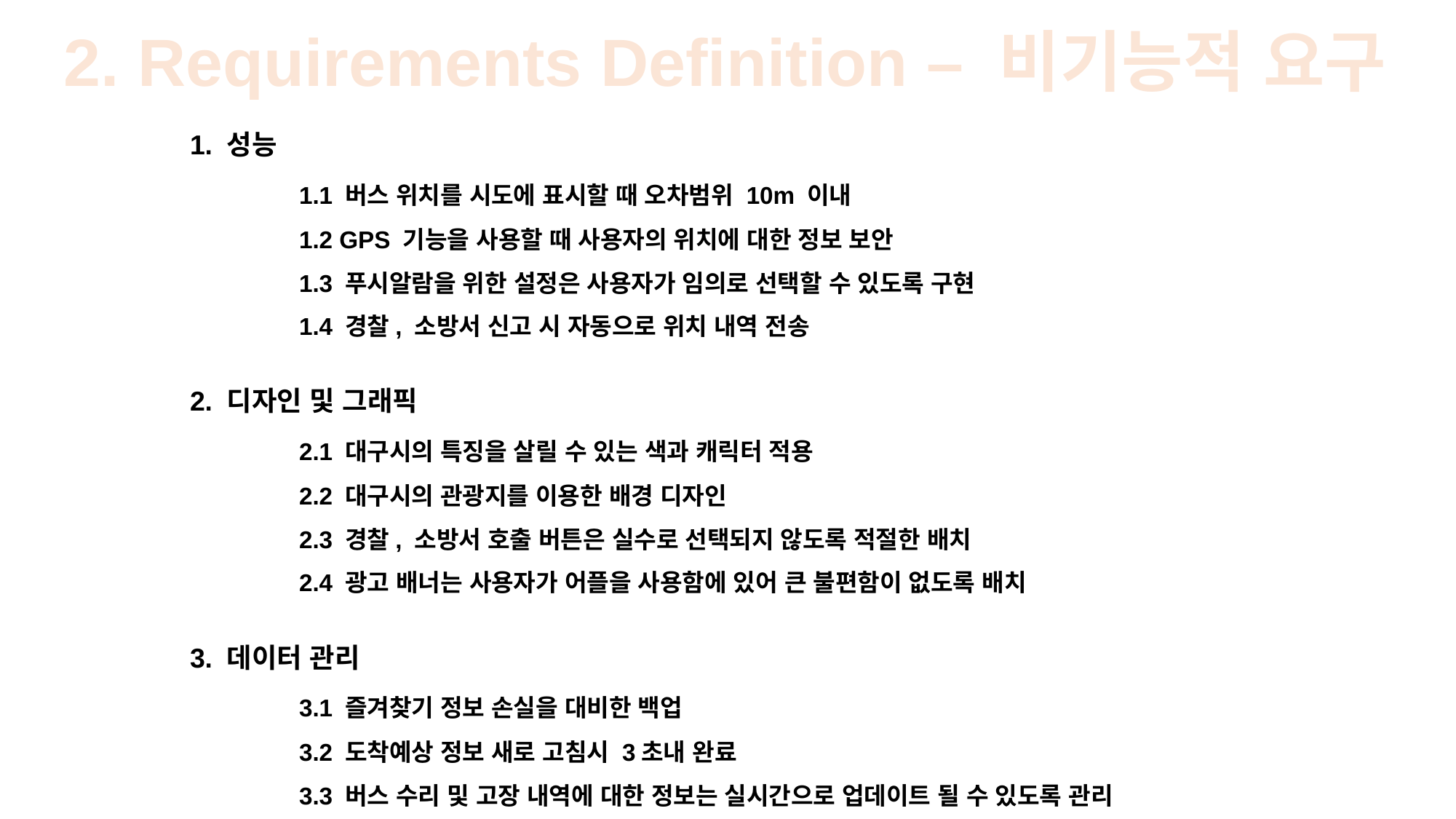

2. Requirements Definition – 비기능적 요구
1. 성능
	1.1 버스 위치를 시도에 표시할 때 오차범위 10m 이내
	1.2 GPS 기능을 사용할 때 사용자의 위치에 대한 정보 보안
	1.3 푸시알람을 위한 설정은 사용자가 임의로 선택할 수 있도록 구현
	1.4 경찰, 소방서 신고 시 자동으로 위치 내역 전송

2. 디자인 및 그래픽
	2.1 대구시의 특징을 살릴 수 있는 색과 캐릭터 적용
	2.2 대구시의 관광지를 이용한 배경 디자인
	2.3 경찰, 소방서 호출 버튼은 실수로 선택되지 않도록 적절한 배치
	2.4 광고 배너는 사용자가 어플을 사용함에 있어 큰 불편함이 없도록 배치

3. 데이터 관리
	3.1 즐겨찾기 정보 손실을 대비한 백업
	3.2 도착예상 정보 새로 고침시 3초내 완료
	3.3 버스 수리 및 고장 내역에 대한 정보는 실시간으로 업데이트 될 수 있도록 관리